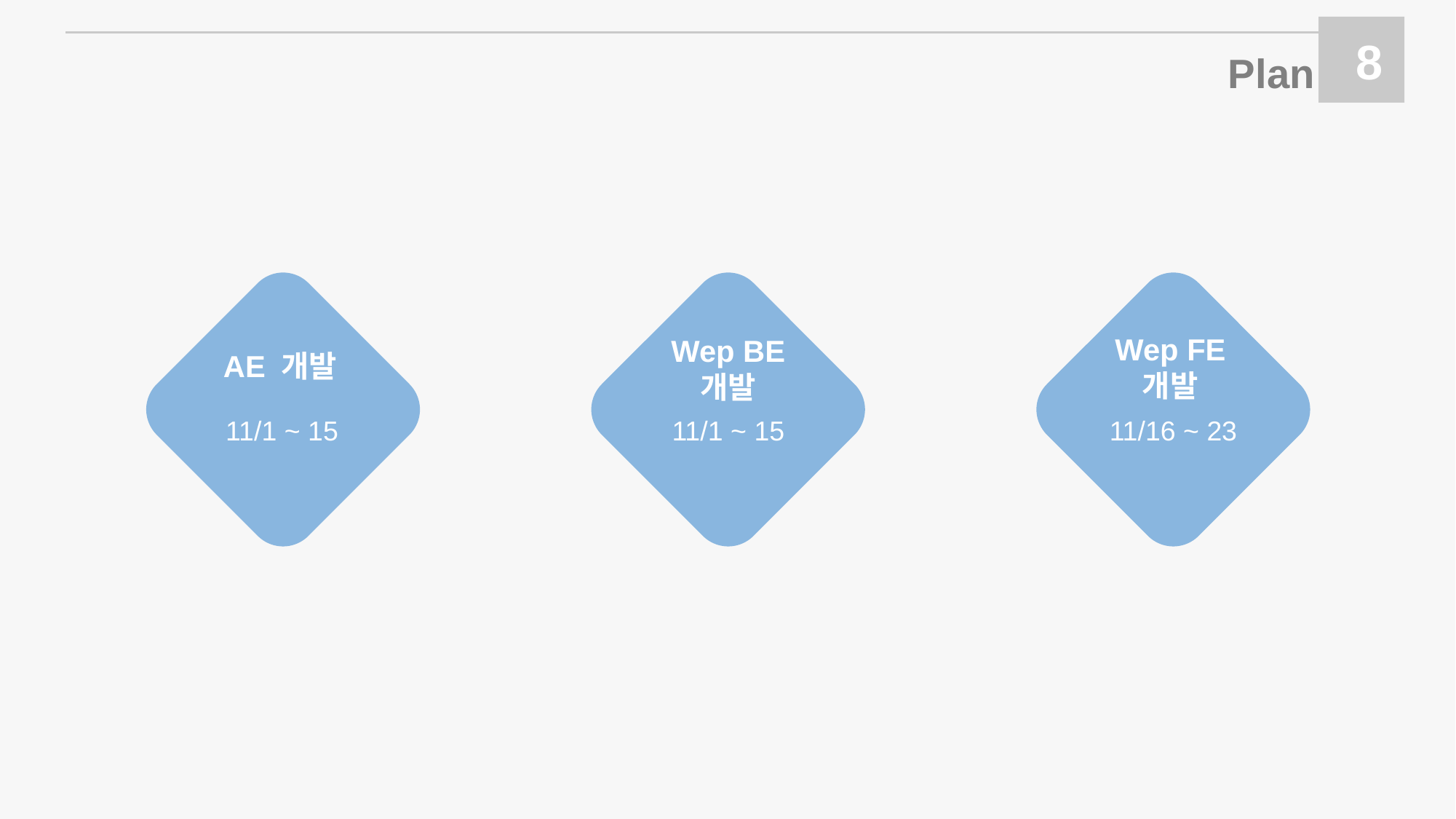

8
Plan

Wep FE
개발
Wep BE 개발
AE 개발
11/1 ~ 15
11/1 ~ 15
11/16 ~ 23